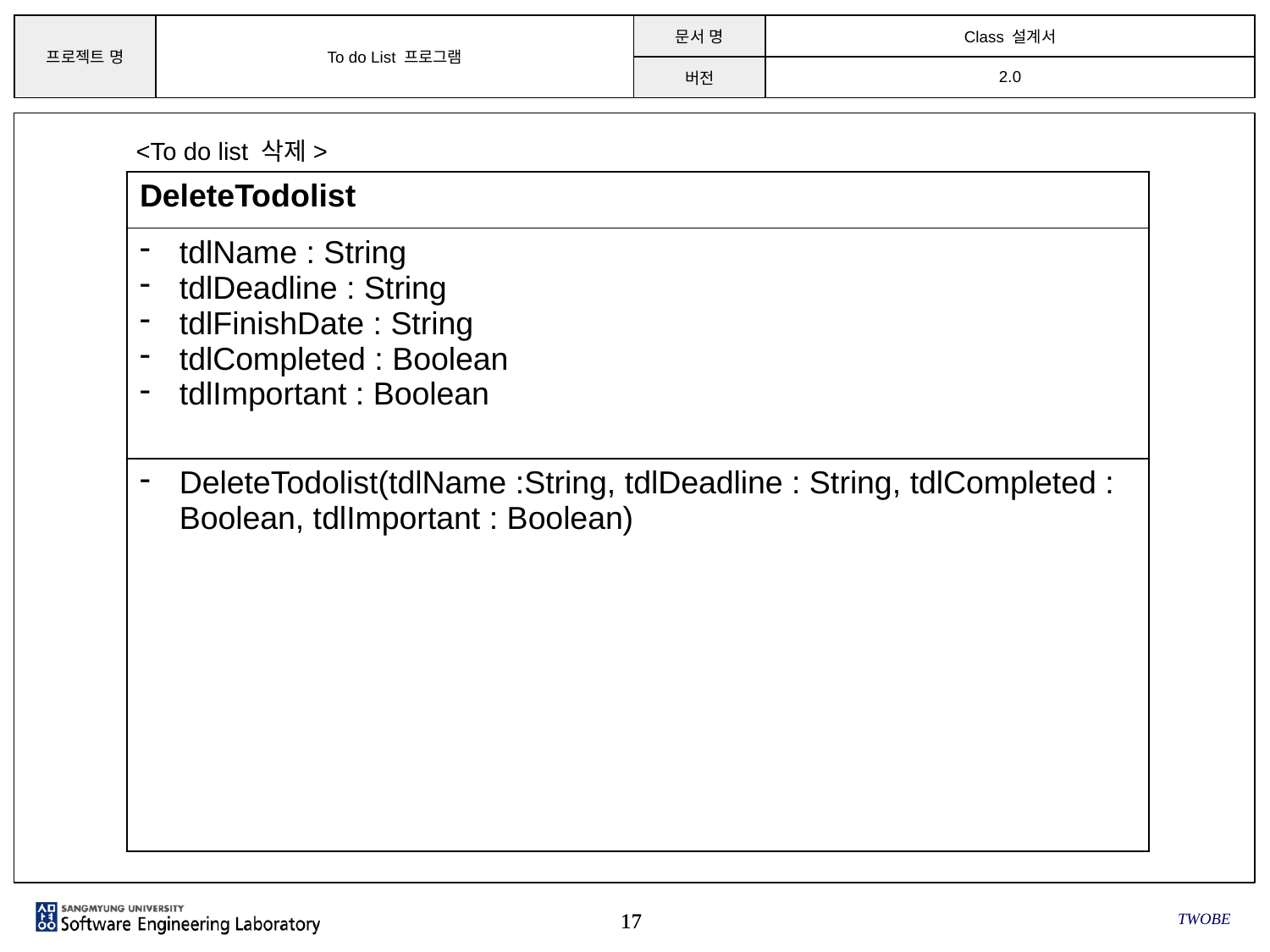

<To do list 삭제>
| DeleteTodolist |
| --- |
| tdlName : String tdlDeadline : String tdlFinishDate : String tdlCompleted : Boolean tdlImportant : Boolean |
| DeleteTodolist(tdlName :String, tdlDeadline : String, tdlCompleted : Boolean, tdlImportant : Boolean) |
TWOBE